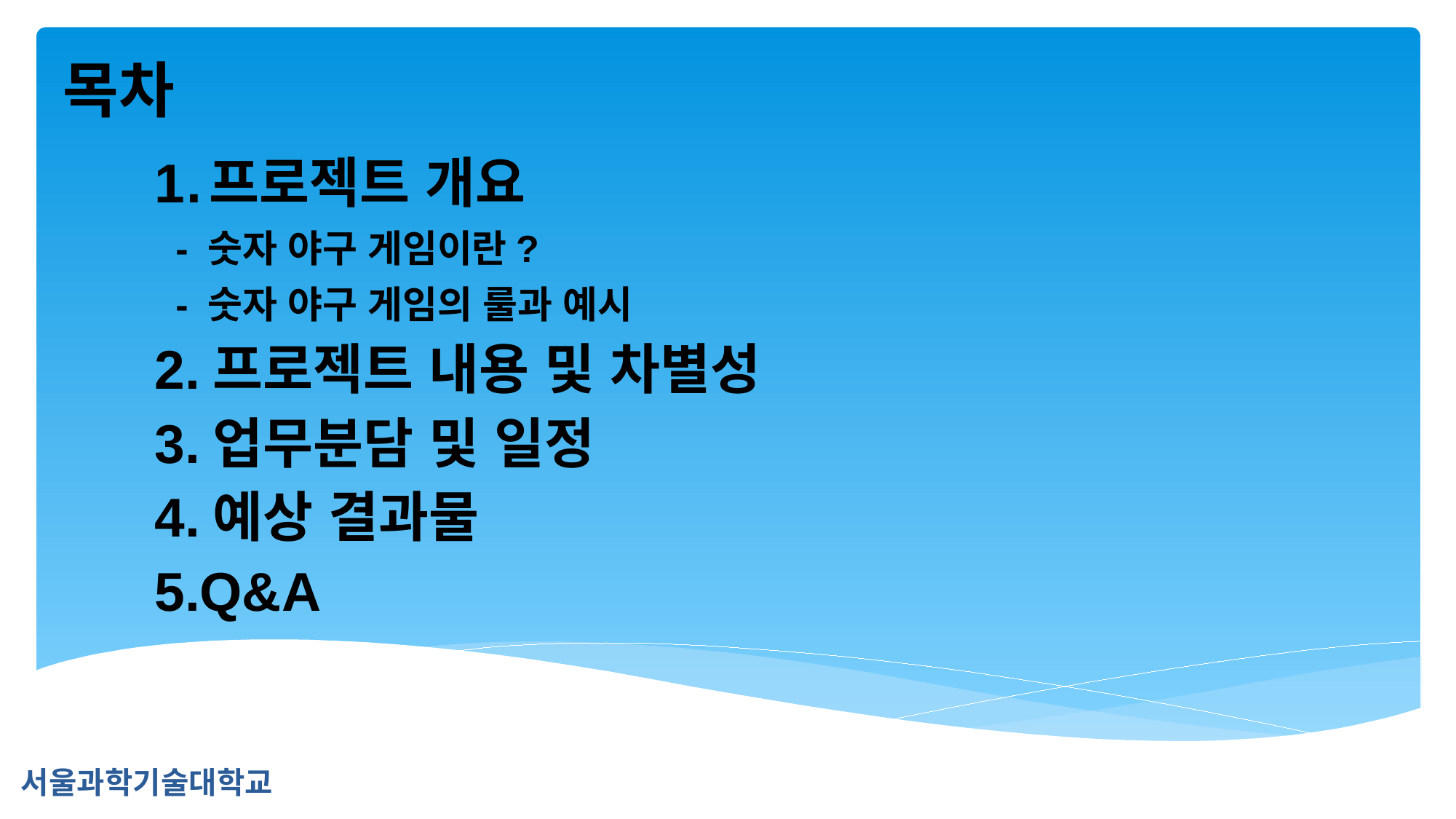

목차
프로젝트 개요
  - 숫자 야구 게임이란?
  - 숫자 야구 게임의 룰과 예시
2.프로젝트 내용 및 차별성
3.업무분담 및 일정
4.예상 결과물
5.Q&A

서울과학기술대학교